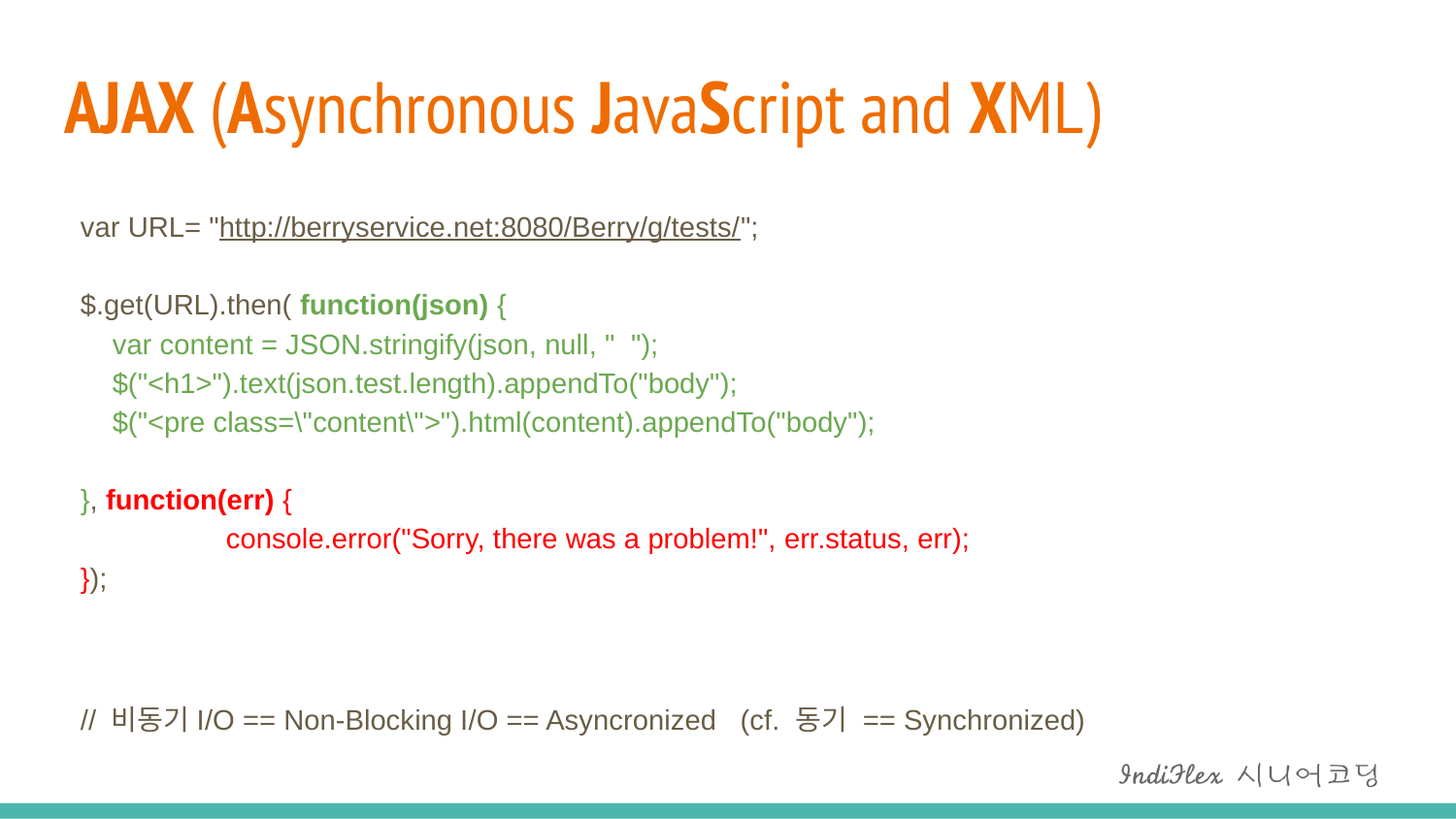

# AJAX (Asynchronous JavaScript and XML)
var URL= "http://berryservice.net:8080/Berry/g/tests/";
$.get(URL).then( function(json) {
    var content = JSON.stringify(json, null, "  ");
    $("<h1>").text(json.test.length).appendTo("body");
    $("<pre class=\"content\">").html(content).appendTo("body");
}, function(err) {
	console.error("Sorry, there was a problem!", err.status, err);
});

// 비동기I/O == Non-Blocking I/O == Asyncronized   (cf. 동기 == Synchronized)